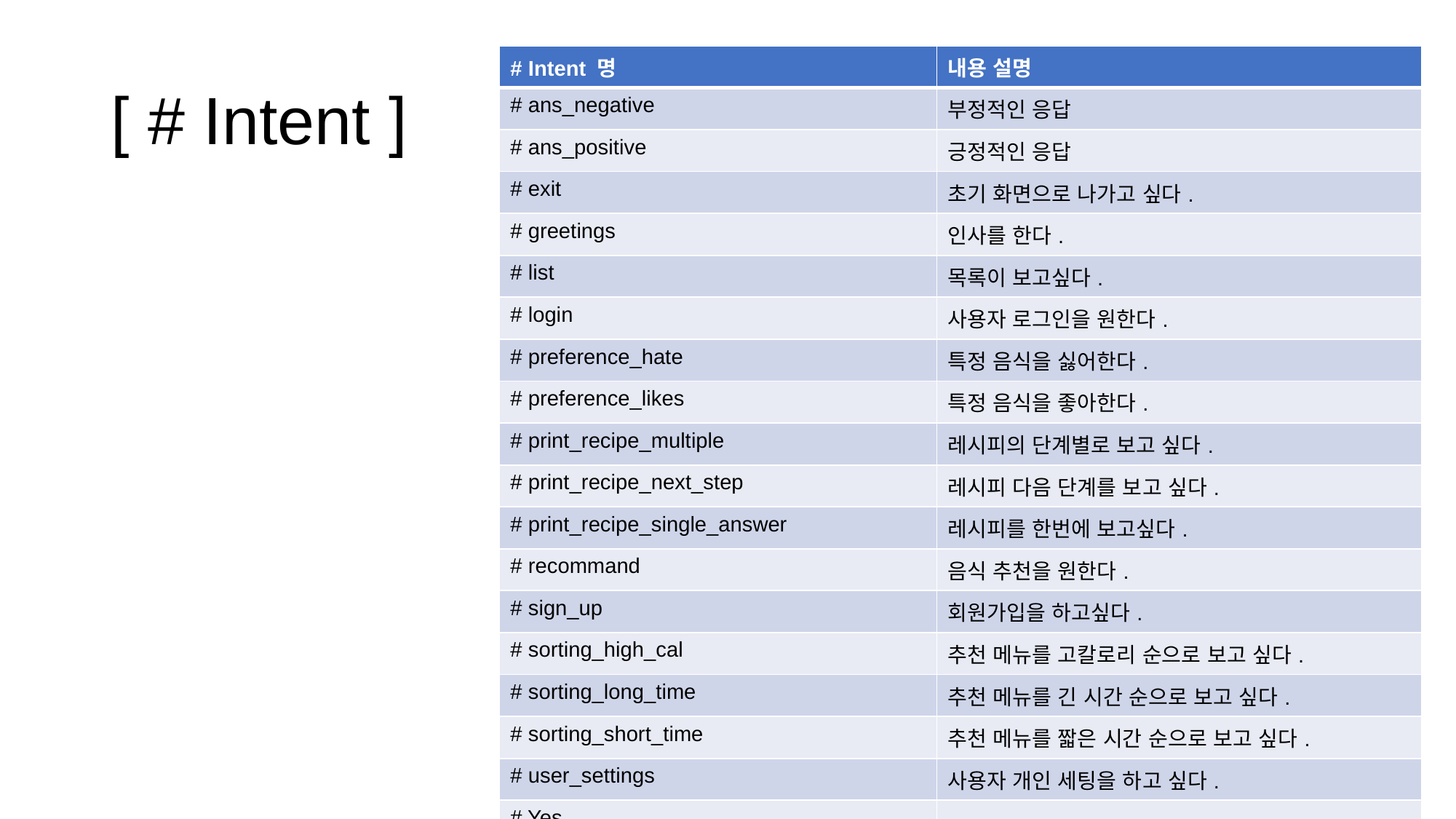

# [ # Intent ]
| # Intent 명 | 내용 설명 |
| --- | --- |
| # ans\_negative | 부정적인 응답 |
| # ans\_positive | 긍정적인 응답 |
| # exit | 초기 화면으로 나가고 싶다. |
| # greetings | 인사를 한다. |
| # list | 목록이 보고싶다. |
| # login | 사용자 로그인을 원한다. |
| # preference\_hate | 특정 음식을 싫어한다. |
| # preference\_likes | 특정 음식을 좋아한다. |
| # print\_recipe\_multiple | 레시피의 단계별로 보고 싶다. |
| # print\_recipe\_next\_step | 레시피 다음 단계를 보고 싶다. |
| # print\_recipe\_single\_answer | 레시피를 한번에 보고싶다. |
| # recommand | 음식 추천을 원한다. |
| # sign\_up | 회원가입을 하고싶다. |
| # sorting\_high\_cal | 추천 메뉴를 고칼로리 순으로 보고 싶다. |
| # sorting\_long\_time | 추천 메뉴를 긴 시간 순으로 보고 싶다. |
| # sorting\_short\_time | 추천 메뉴를 짧은 시간 순으로 보고 싶다. |
| # user\_settings | 사용자 개인 세팅을 하고 싶다. |
| # Yes |  |